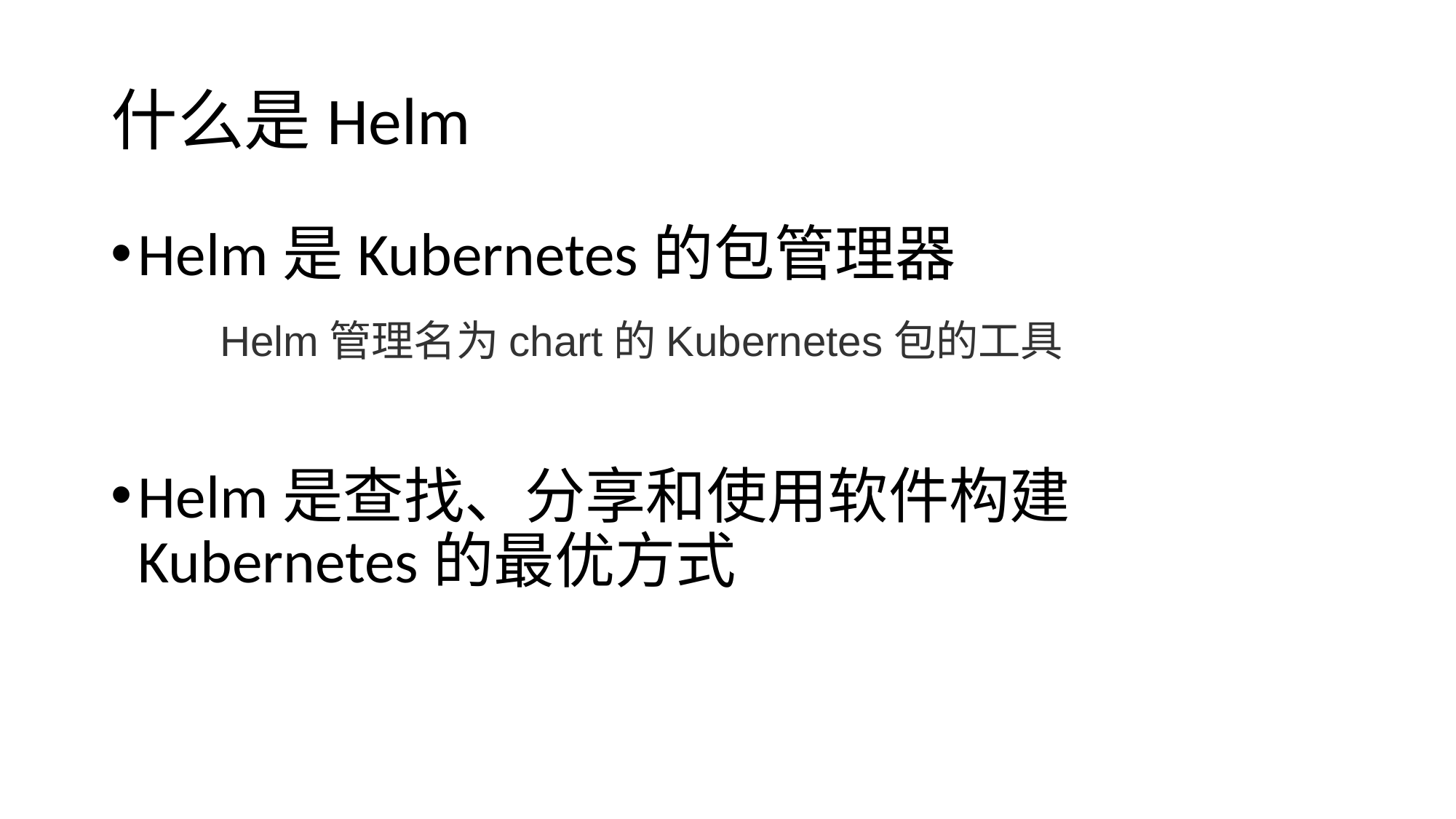

# 什么是Helm
Helm是Kubernetes的包管理器
	Helm管理名为chart的Kubernetes包的工具

Helm是查找、分享和使用软件构建Kubernetes的最优方式